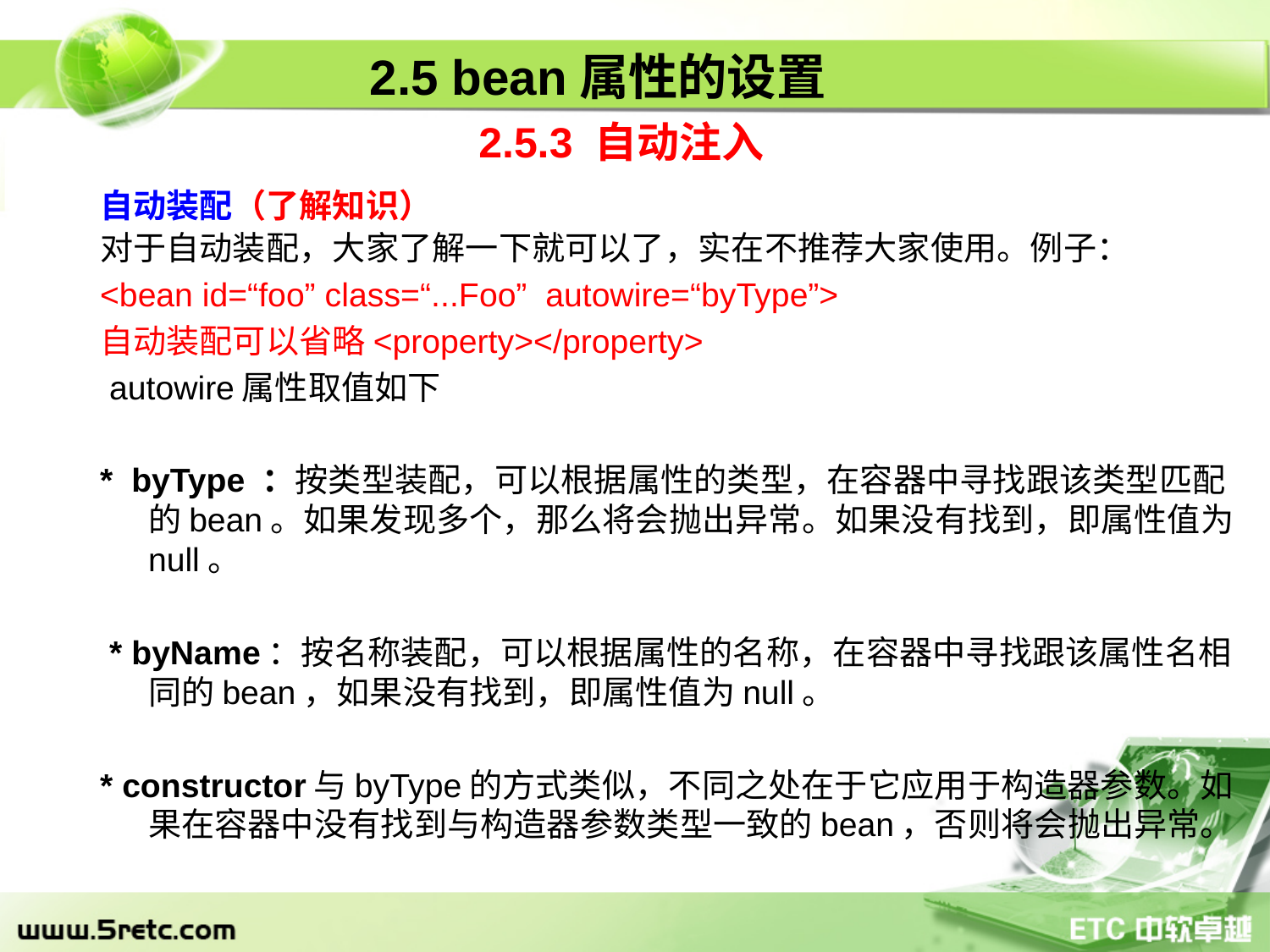

2.5 bean属性的设置

2.5.3 自动注入

自动装配（了解知识）
对于自动装配，大家了解一下就可以了，实在不推荐大家使用。例子：
<bean id=“foo” class=“...Foo”  autowire=“byType”>
自动装配可以省略<property></property>
 autowire属性取值如下

*  byType ：按类型装配，可以根据属性的类型，在容器中寻找跟该类型匹配的bean。如果发现多个，那么将会抛出异常。如果没有找到，即属性值为null。

 * byName：按名称装配，可以根据属性的名称，在容器中寻找跟该属性名相同的bean，如果没有找到，即属性值为null。

* constructor与byType的方式类似，不同之处在于它应用于构造器参数。如果在容器中没有找到与构造器参数类型一致的bean，否则将会抛出异常。